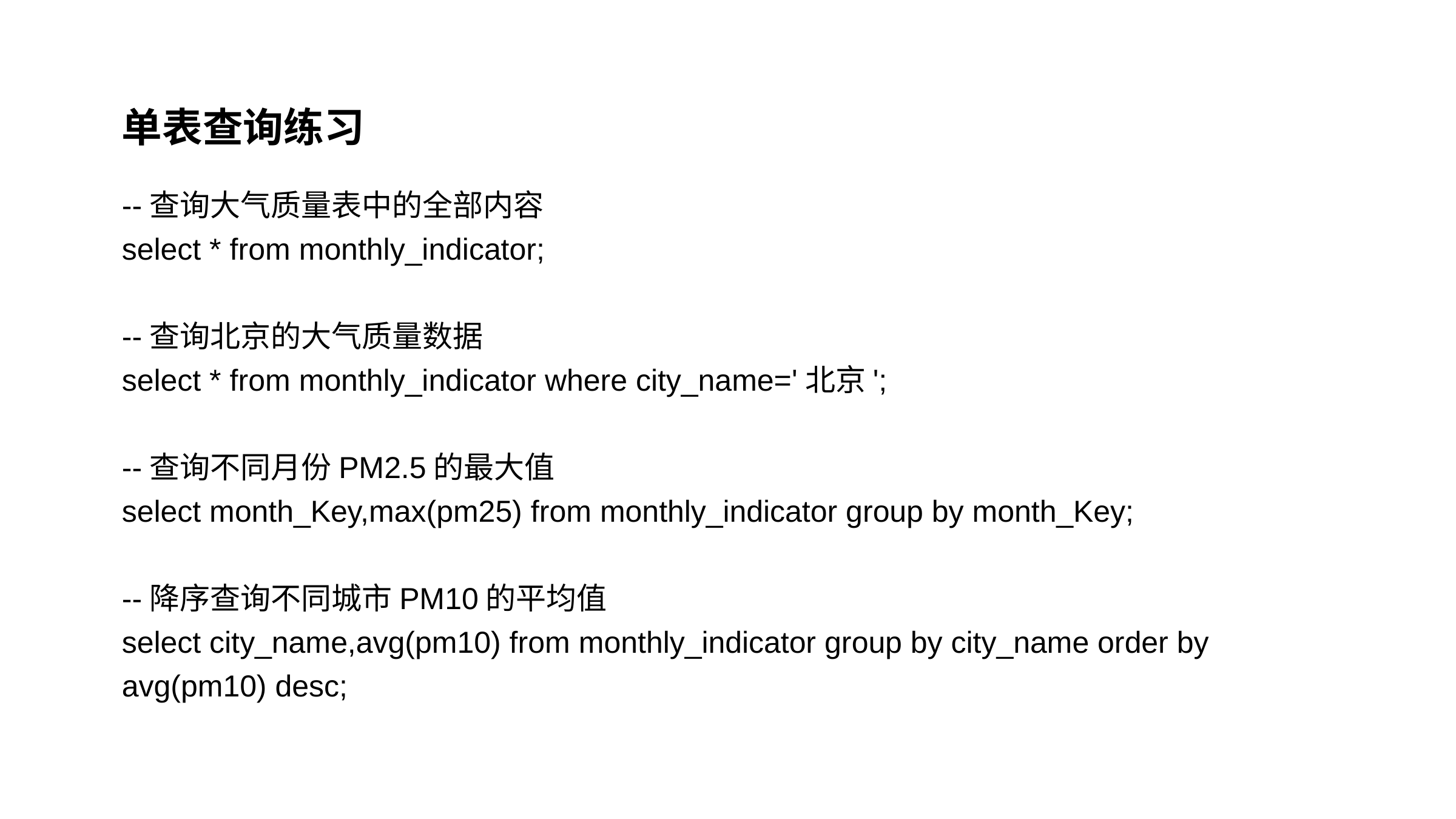

#
单表查询练习
--查询大气质量表中的全部内容
select * from monthly_indicator;

--查询北京的大气质量数据
select * from monthly_indicator where city_name='北京';

--查询不同月份PM2.5的最大值
select month_Key,max(pm25) from monthly_indicator group by month_Key;

--降序查询不同城市PM10的平均值
select city_name,avg(pm10) from monthly_indicator group by city_name order by avg(pm10) desc;